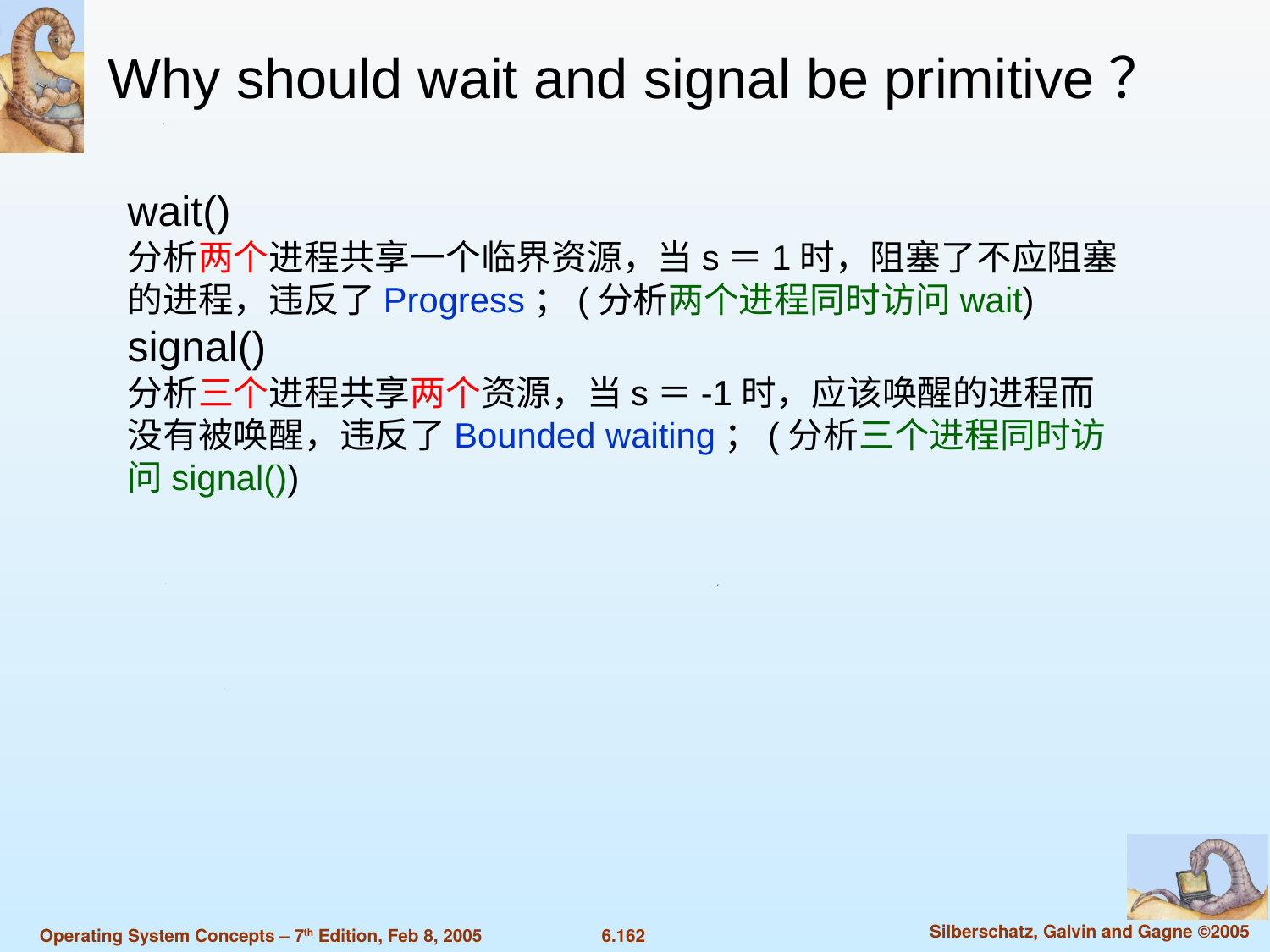

wait()
分析两个进程共享一个临界资源，当s＝1时，阻塞了不应阻塞的进程，违反了Progress；(分析两个进程同时访问wait)
signal()
分析三个进程共享两个资源，当s＝-1时，应该唤醒的进程而没有被唤醒，违反了Bounded waiting；(分析三个进程同时访问signal())
Why should wait and signal be primitive？